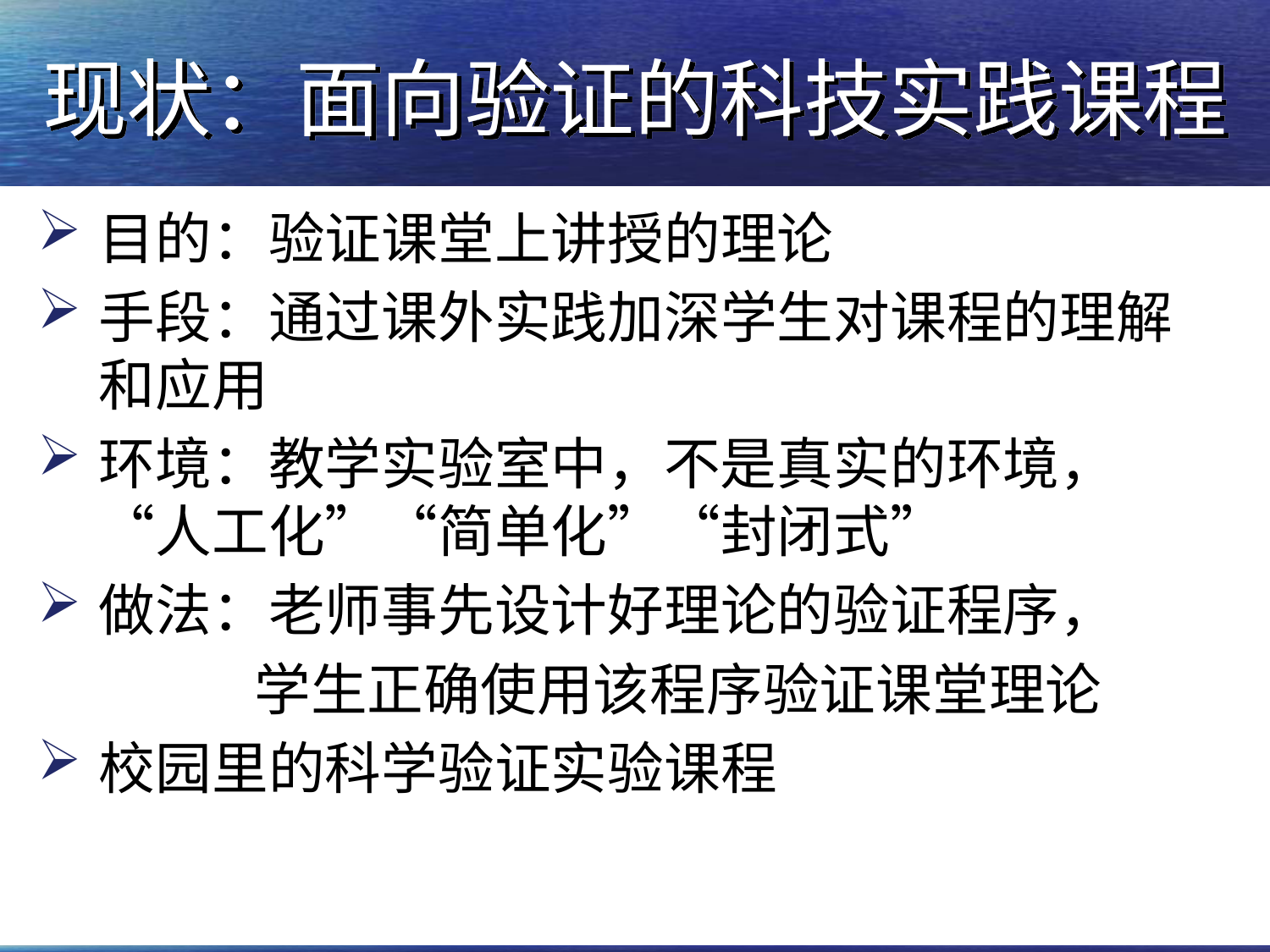

# 现状：面向验证的科技实践课程
目的：验证课堂上讲授的理论
手段：通过课外实践加深学生对课程的理解和应用
环境：教学实验室中，不是真实的环境，“人工化”“简单化”“封闭式”
做法：老师事先设计好理论的验证程序，
                学生正确使用该程序验证课堂理论
校园里的科学验证实验课程